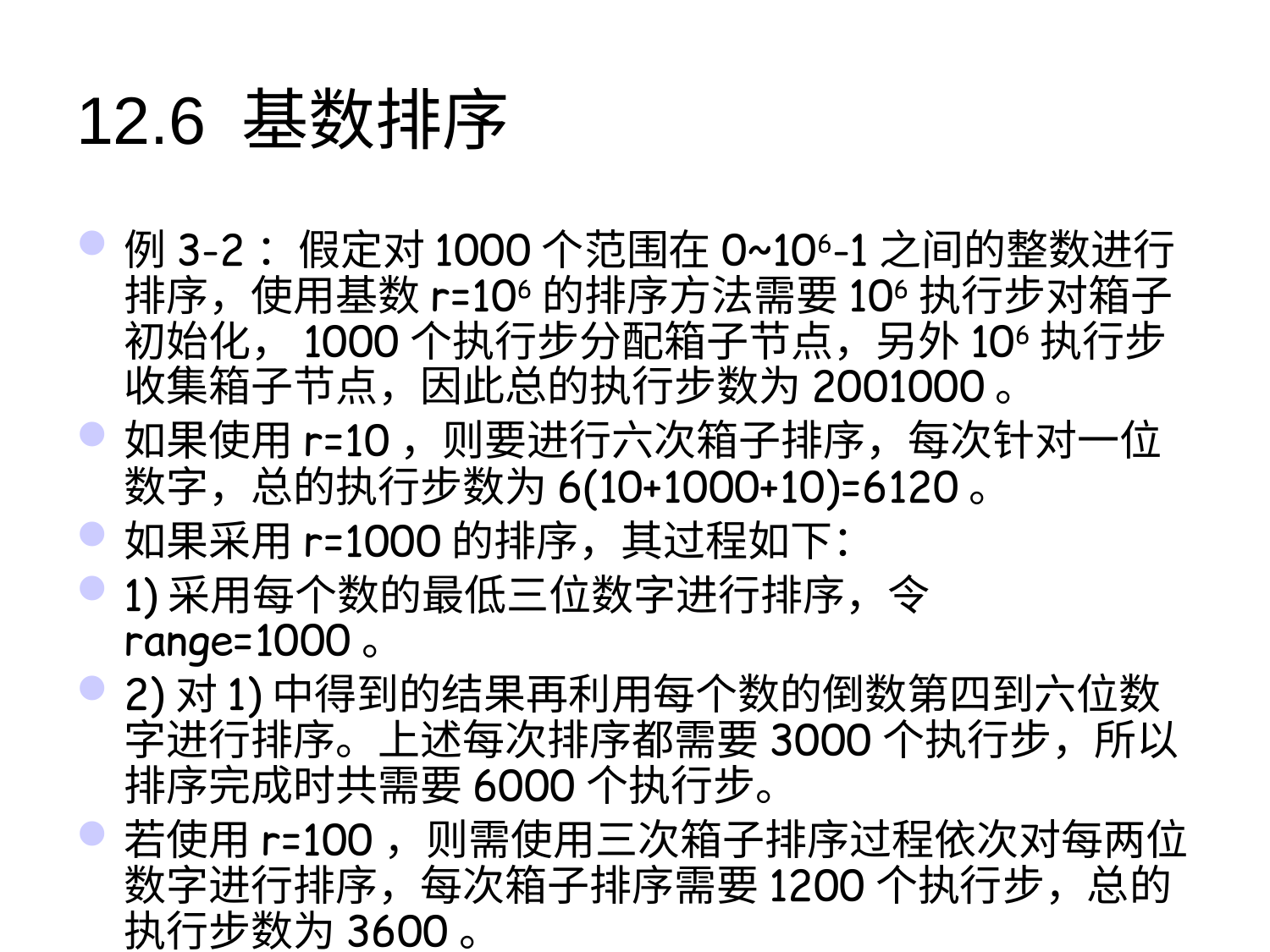

# 12.6 基数排序
例3-2：假定对1000个范围在0~106-1之间的整数进行排序，使用基数r=106的排序方法需要106执行步对箱子初始化，1000个执行步分配箱子节点，另外106执行步收集箱子节点，因此总的执行步数为2001000。
如果使用r=10，则要进行六次箱子排序，每次针对一位数字，总的执行步数为6(10+1000+10)=6120。
如果采用r=1000的排序，其过程如下：
1)采用每个数的最低三位数字进行排序，令range=1000。
2)对1)中得到的结果再利用每个数的倒数第四到六位数字进行排序。上述每次排序都需要3000个执行步，所以排序完成时共需要6000个执行步。
若使用r=100，则需使用三次箱子排序过程依次对每两位数字进行排序，每次箱子排序需要1200个执行步，总的执行步数为3600。

61